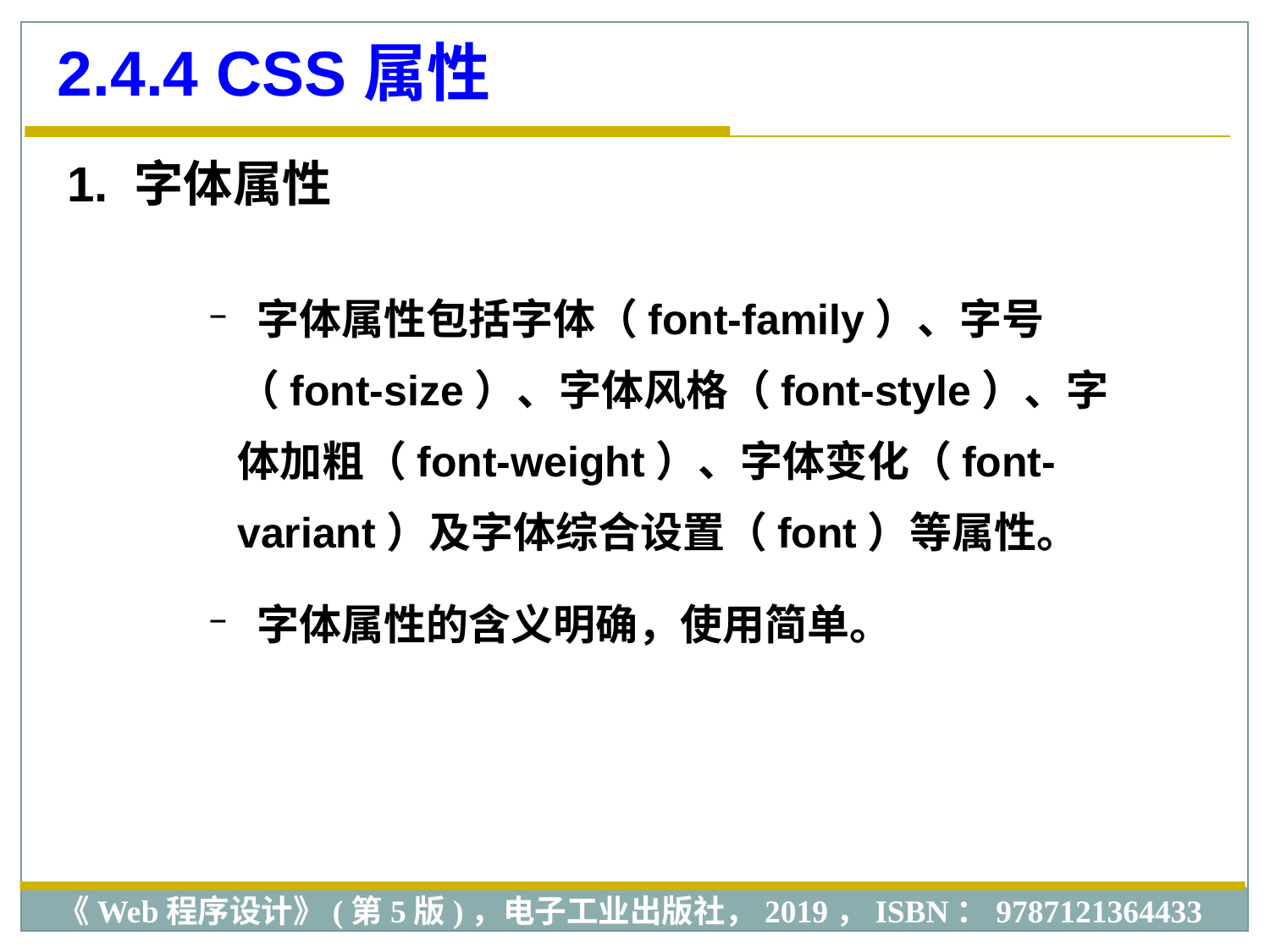

2.4.4 CSS 属性
1. 字体属性
 字体属性包括字体（font-family）、字号（font-size）、字体风格（font-style）、字体加粗（font-weight）、字体变化（font-variant）及字体综合设置（font）等属性。
 字体属性的含义明确，使用简单。